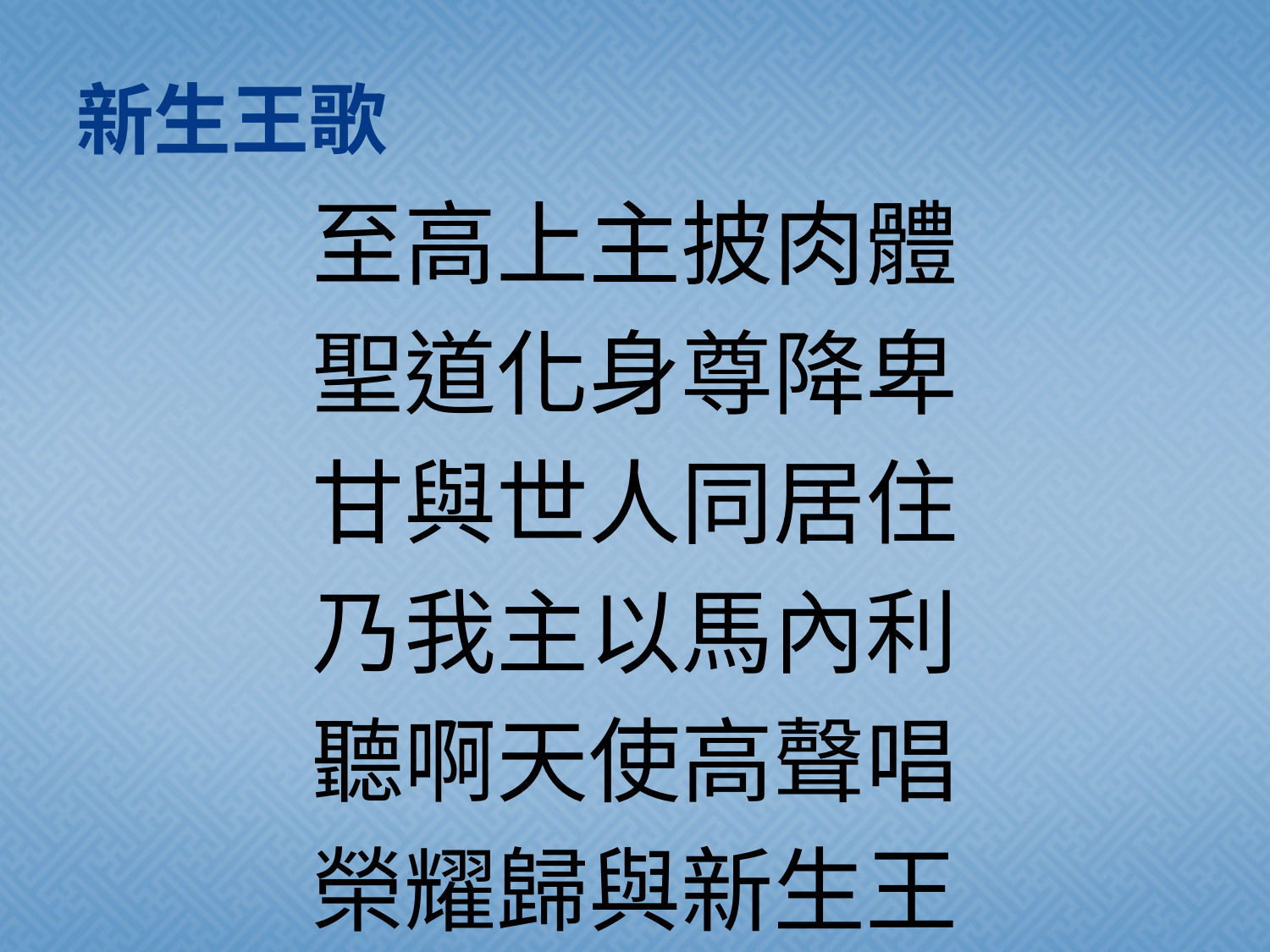

# 新生王歌
至高上主披肉體
聖道化身尊降卑
甘與世人同居住
乃我主以馬內利
聽啊天使高聲唱
榮耀歸與新生王